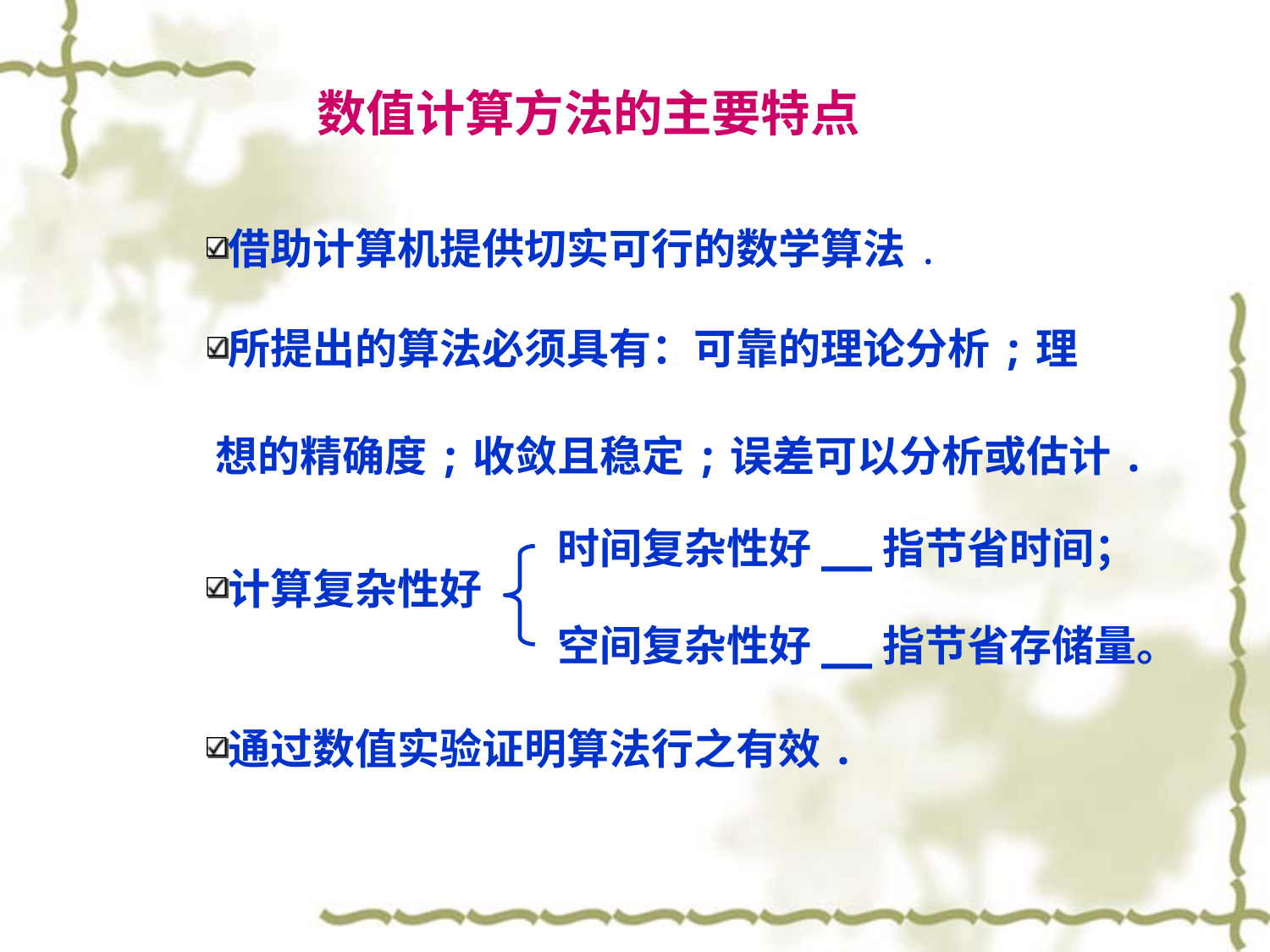

数值计算方法的主要特点
借助计算机提供切实可行的数学算法.
所提出的算法必须具有：可靠的理论分析;理
想的精确度;收敛且稳定;误差可以分析或估计.
时间复杂性好__指节省时间；

计算复杂性好
空间复杂性好__指节省存储量。
通过数值实验证明算法行之有效.